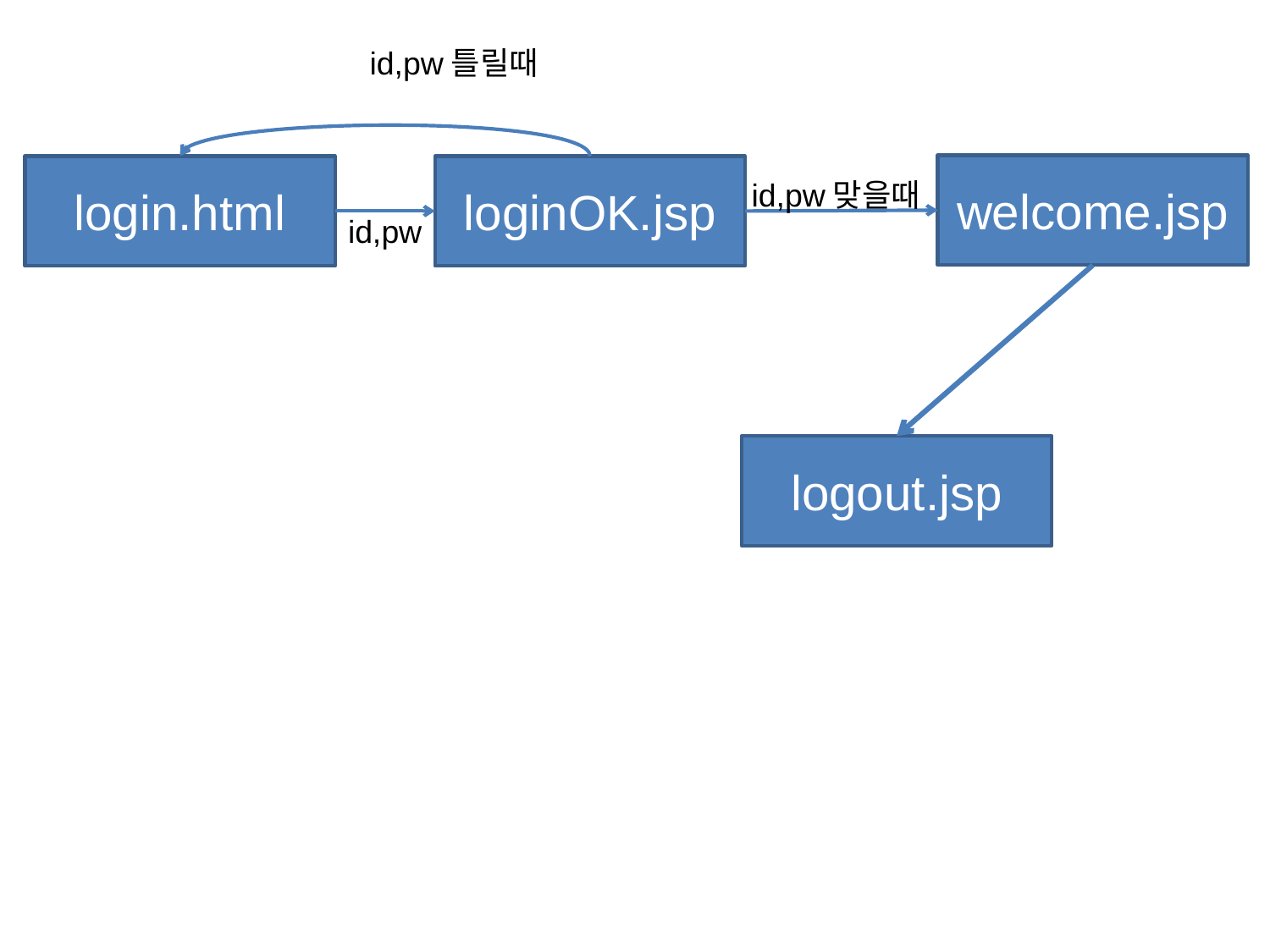

id,pw틀릴때
welcome.jsp
login.html
loginOK.jsp
id,pw맞을때
id,pw
logout.jsp